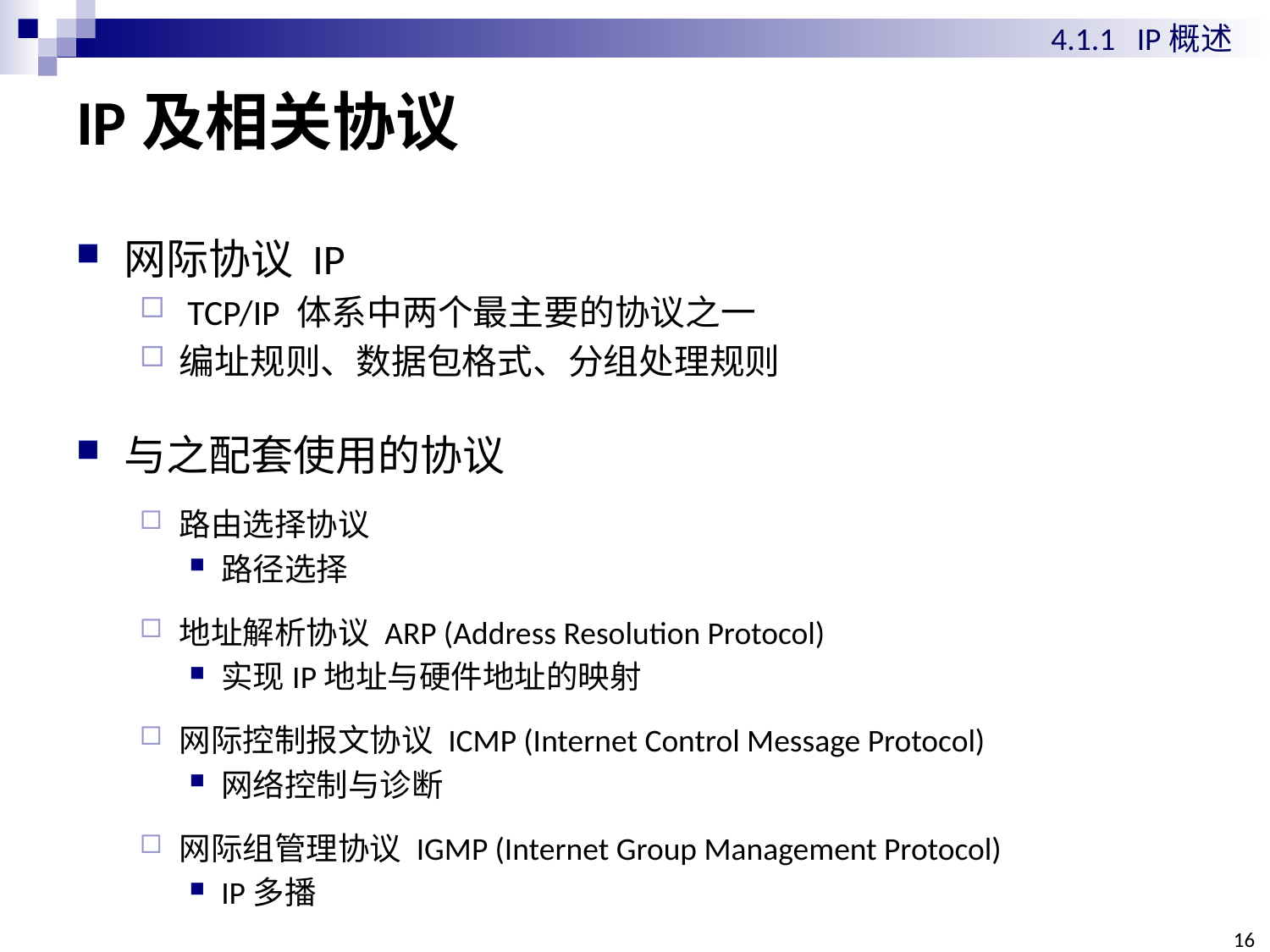

4.1.1   IP概述
# IP及相关协议
网际协议 IP
 TCP/IP 体系中两个最主要的协议之一
编址规则、数据包格式、分组处理规则
与之配套使用的协议
路由选择协议
路径选择
地址解析协议 ARP (Address Resolution Protocol)
实现IP地址与硬件地址的映射
网际控制报文协议 ICMP (Internet Control Message Protocol)
网络控制与诊断
网际组管理协议 IGMP (Internet Group Management Protocol)
IP多播

16